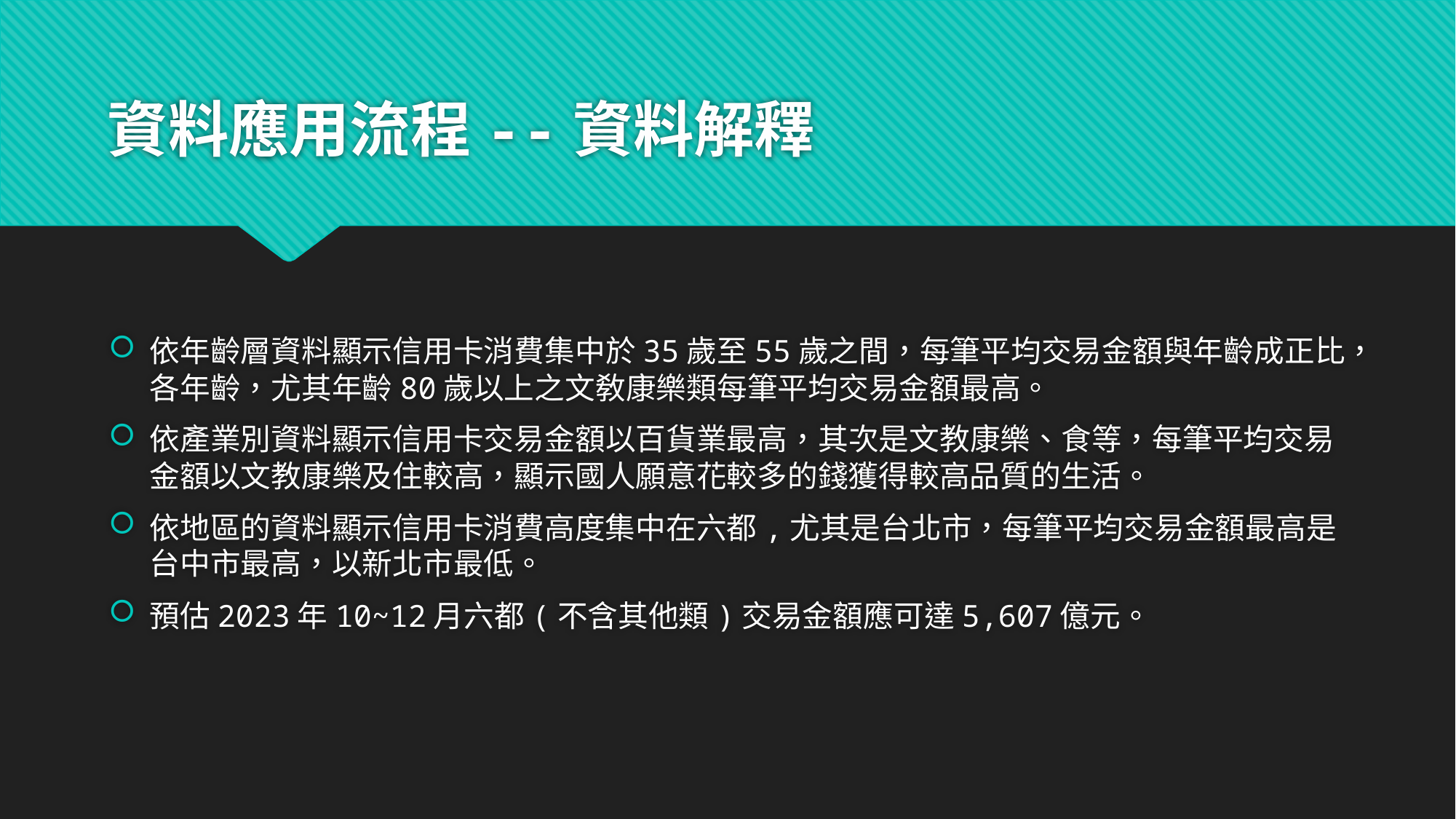

# 資料應用流程--資料解釋
依年齡層資料顯示信用卡消費集中於35歲至55歲之間，每筆平均交易金額與年齡成正比，各年齡，尤其年齡80歲以上之文敎康樂類每筆平均交易金額最高。
依產業別資料顯示信用卡交易金額以百貨業最高，其次是文教康樂、食等，每筆平均交易金額以文教康樂及住較高，顯示國人願意花較多的錢獲得較高品質的生活。
依地區的資料顯示信用卡消費高度集中在六都,尤其是台北市，每筆平均交易金額最高是台中市最高，以新北市最低。
預估2023年10~12月六都(不含其他類)交易金額應可達5,607億元。